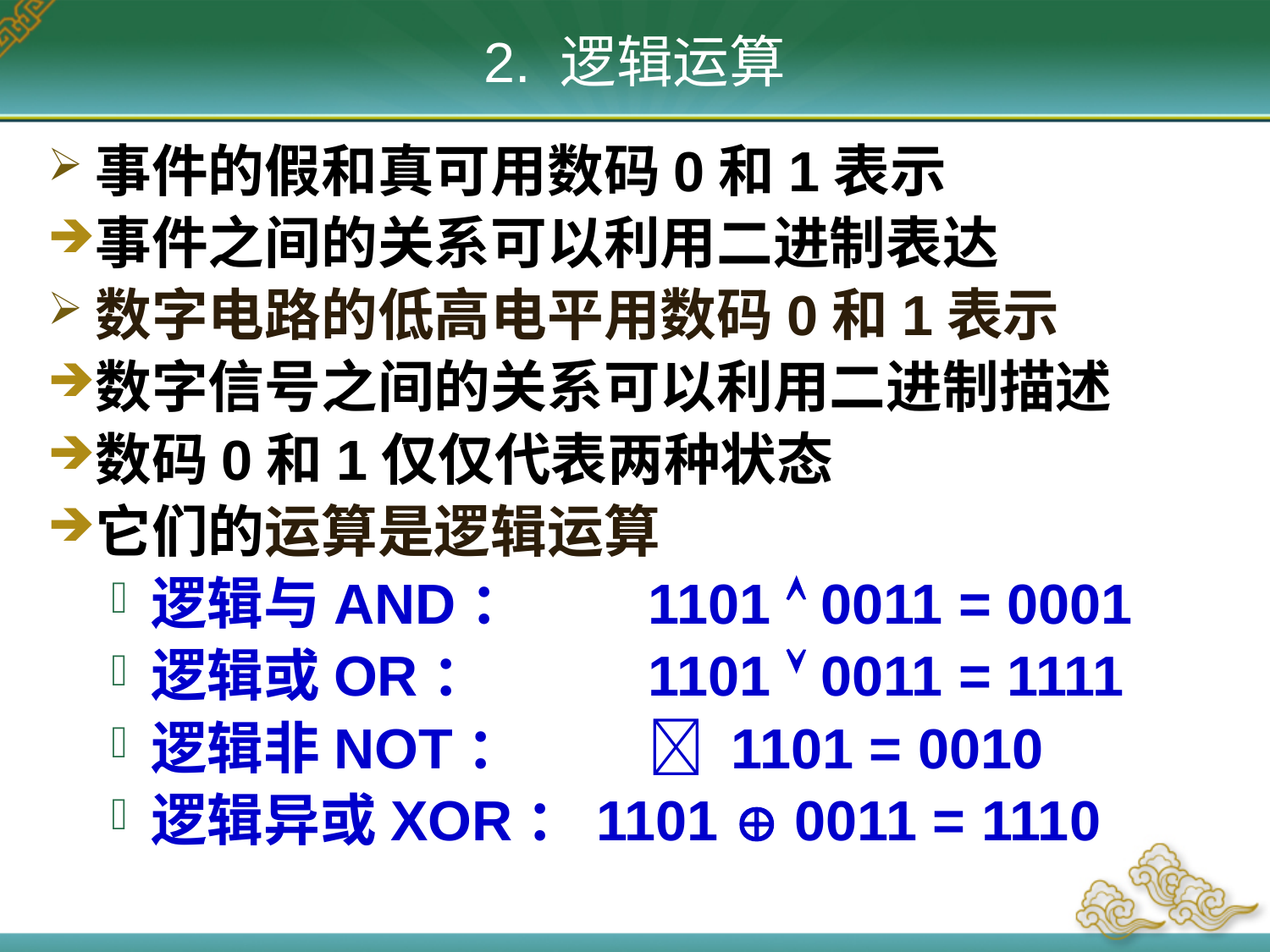

# 2. 逻辑运算
事件的假和真可用数码0和1表示
事件之间的关系可以利用二进制表达
数字电路的低高电平用数码0和1表示
数字信号之间的关系可以利用二进制描述
数码0和1仅仅代表两种状态
它们的运算是逻辑运算
逻辑与AND：	1101 ∧ 0011 = 0001
逻辑或OR：	1101 ∨ 0011 = 1111
逻辑非NOT：	∼ 1101 = 0010
逻辑异或XOR：1101 ⊕ 0011 = 1110